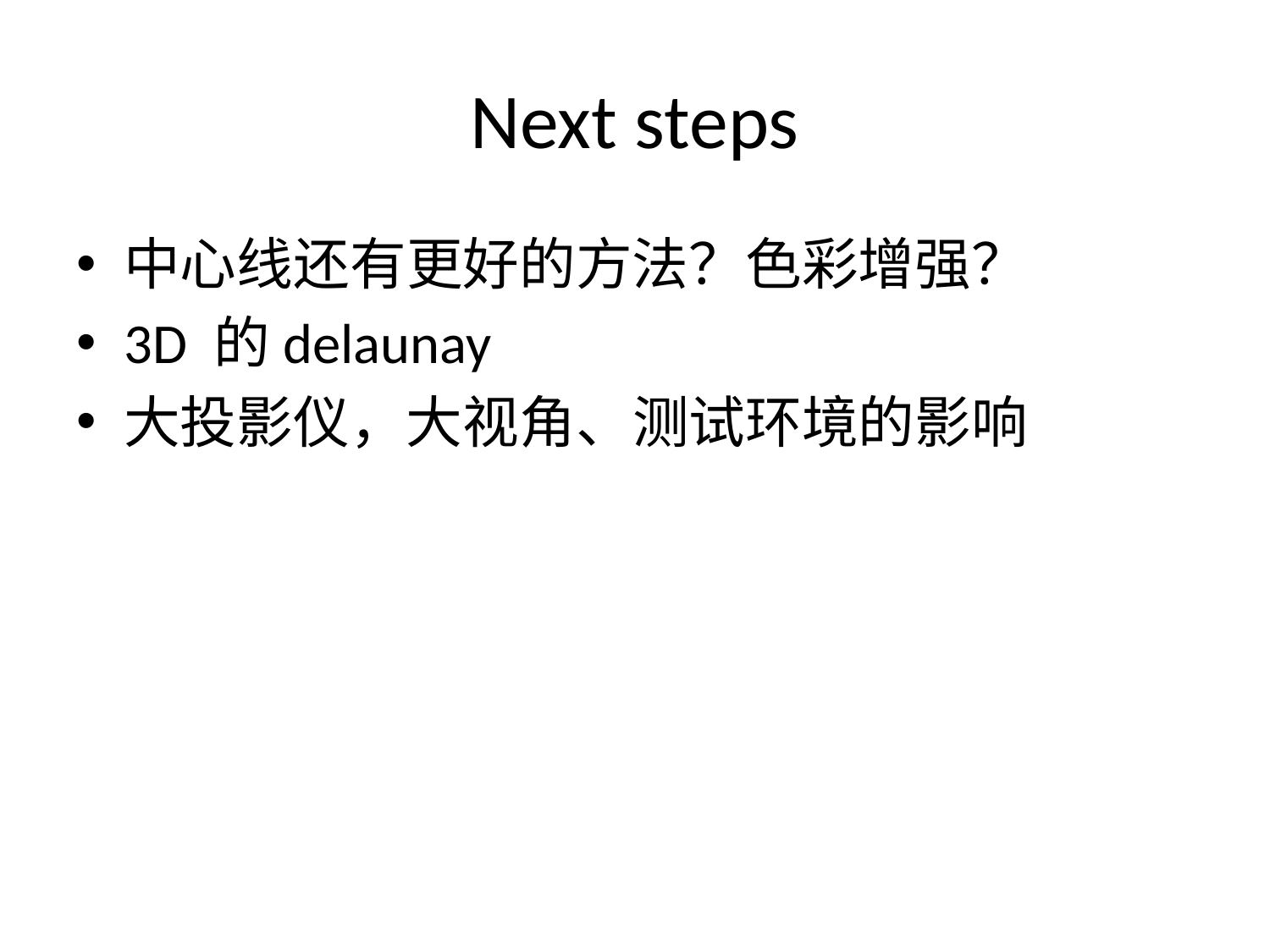

# Next steps
中心线还有更好的方法？色彩增强？
3D 的delaunay
大投影仪，大视角、测试环境的影响